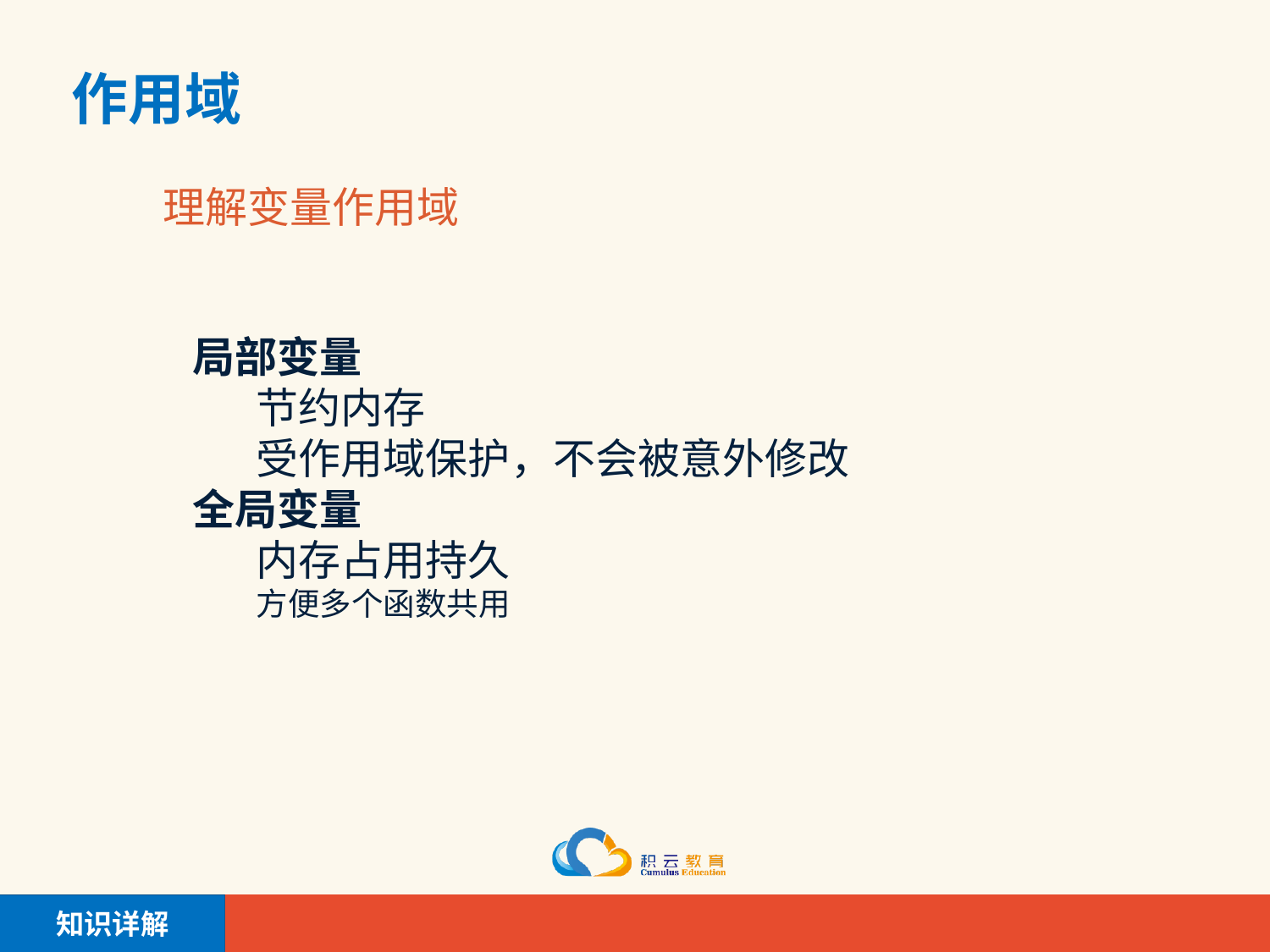

# 作用域
理解变量作用域

局部变量
节约内存
受作用域保护，不会被意外修改
全局变量
内存占用持久
方便多个函数共用